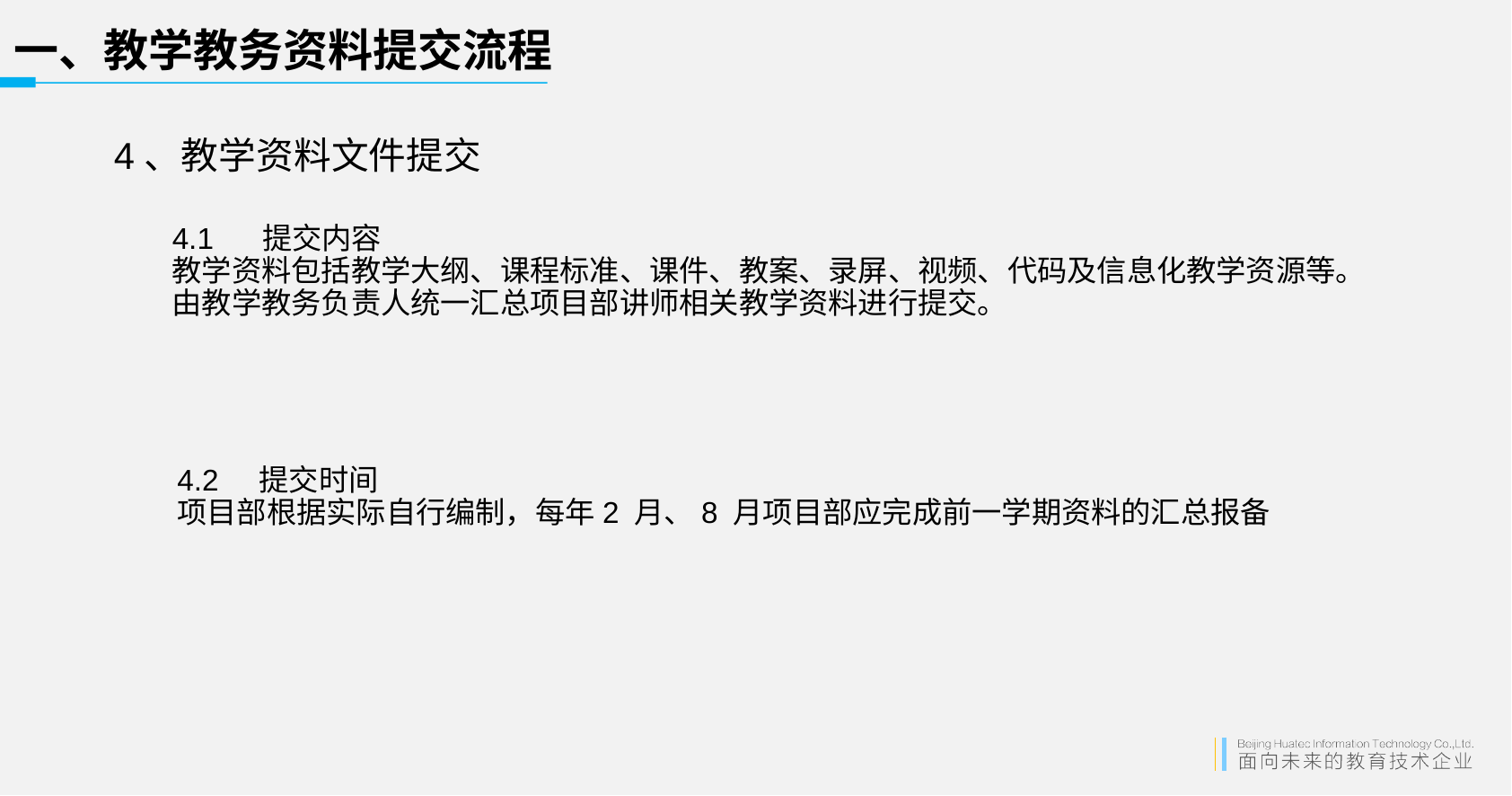

# 一、教学教务资料提交流程

4、教学资料文件提交
4.1     提交内容
教学资料包括教学大纲、课程标准、课件、教案、录屏、视频、代码及信息化教学资源等。
由教学教务负责人统一汇总项目部讲师相关教学资料进行提交。
4.2    提交时间
项目部根据实际自行编制，每年2 月、8 月项目部应完成前一学期资料的汇总报备